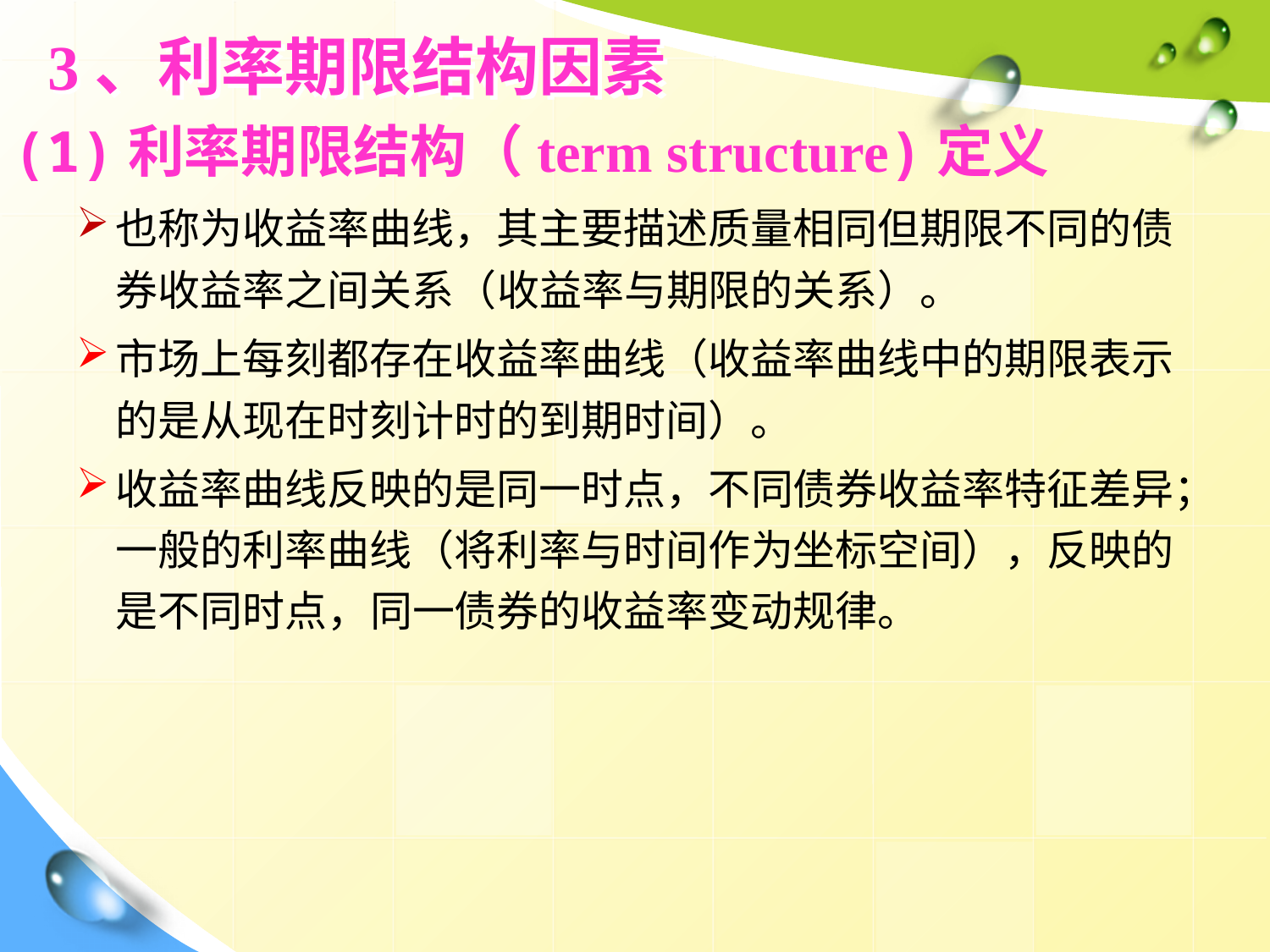

# 3、利率期限结构因素
(1)利率期限结构（term structure)定义
也称为收益率曲线，其主要描述质量相同但期限不同的债券收益率之间关系（收益率与期限的关系）。
市场上每刻都存在收益率曲线（收益率曲线中的期限表示的是从现在时刻计时的到期时间）。
收益率曲线反映的是同一时点，不同债券收益率特征差异；一般的利率曲线（将利率与时间作为坐标空间），反映的是不同时点，同一债券的收益率变动规律。